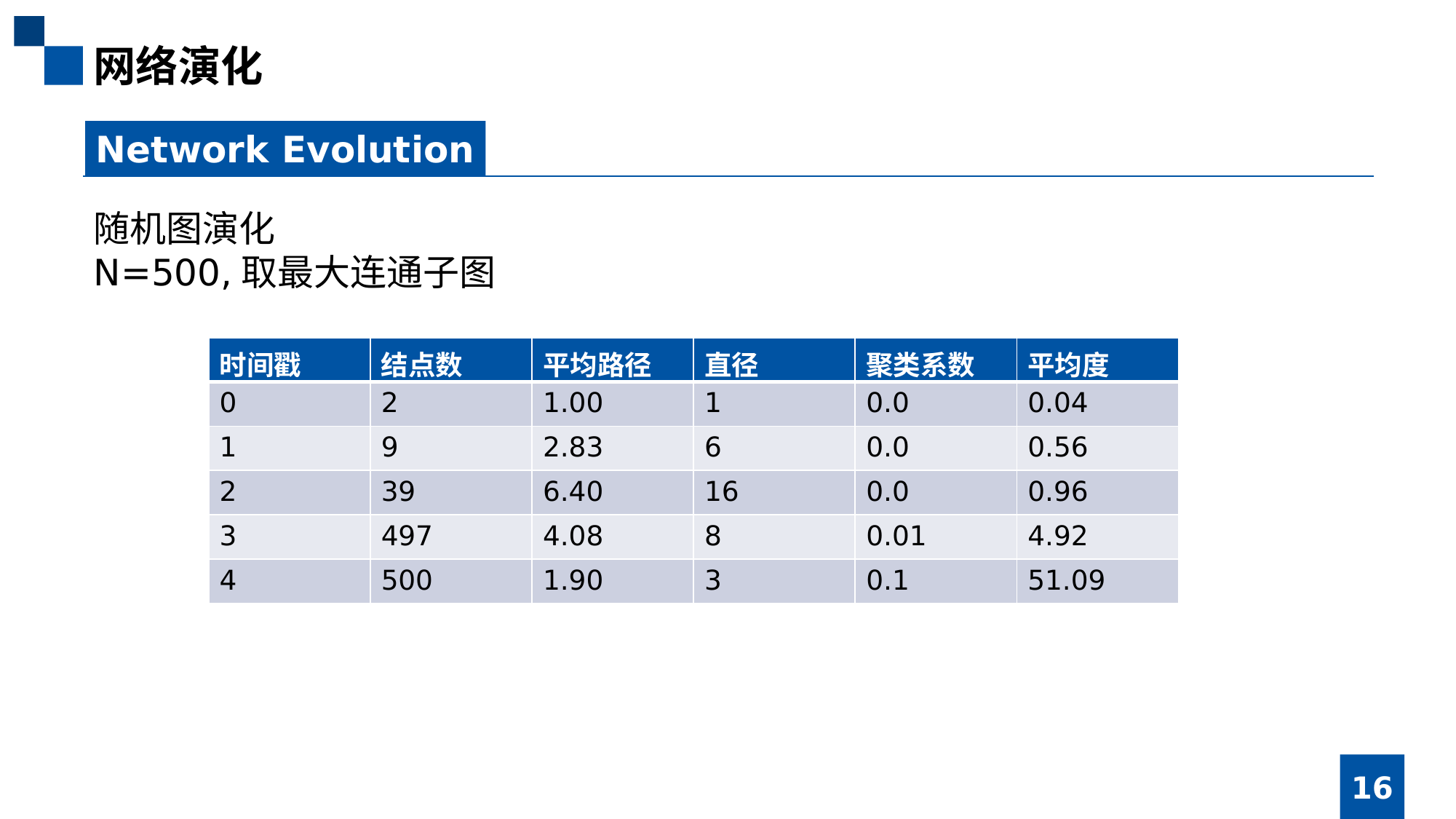

网络演化
Network Evolution

随机图演化
N=500,取最大连通子图

| 时间戳 | 结点数 | 平均路径 | 直径 | 聚类系数 | 平均度 |
| --- | --- | --- | --- | --- | --- |
| 0 | 2 | 1.00 | 1 | 0.0 | 0.04 |
| 1 | 9 | 2.83 | 6 | 0.0 | 0.56 |
| 2 | 39 | 6.40 | 16 | 0.0 | 0.96 |
| 3 | 497 | 4.08 | 8 | 0.01 | 4.92 |
| 4 | 500 | 1.90 | 3 | 0.1 | 51.09 |
16